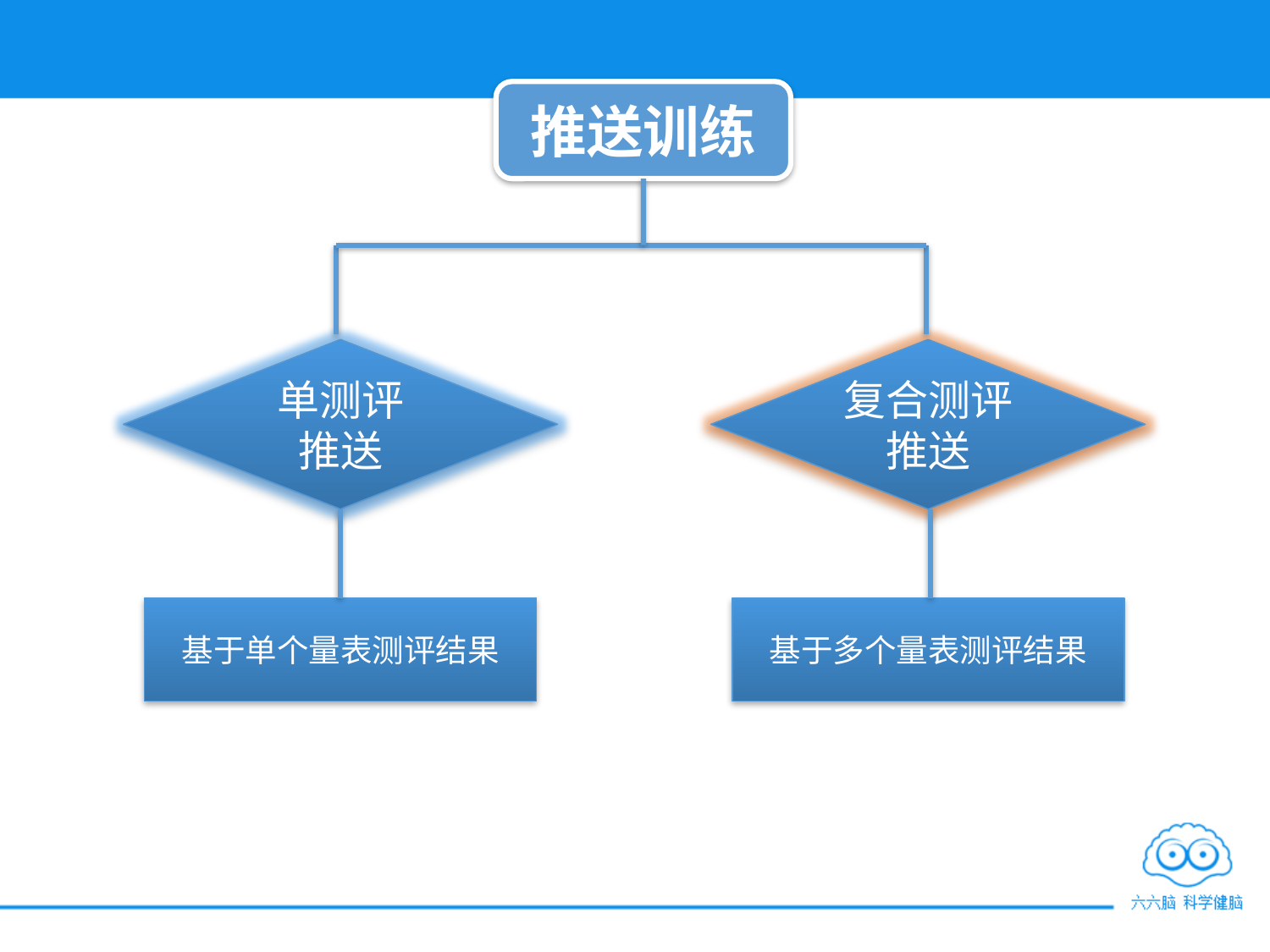

推送训练
单测评
推送
复合测评推送
基于单个量表测评结果
基于多个量表测评结果